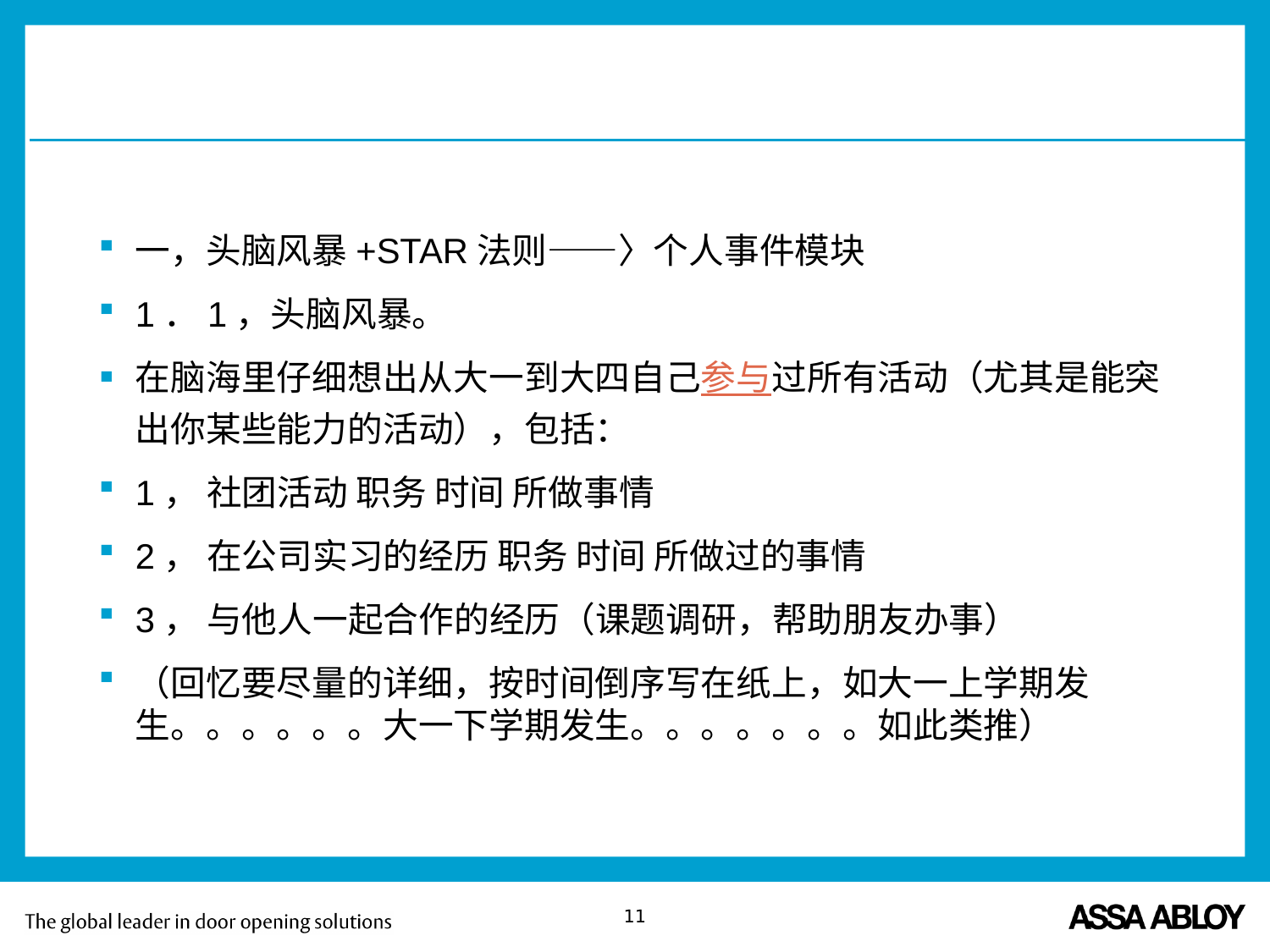

一，头脑风暴+STAR法则——〉个人事件模块
1．1，头脑风暴。
在脑海里仔细想出从大一到大四自己参与过所有活动（尤其是能突出你某些能力的活动），包括：
1， 社团活动 职务 时间 所做事情
2， 在公司实习的经历 职务 时间 所做过的事情
3， 与他人一起合作的经历（课题调研，帮助朋友办事）
（回忆要尽量的详细，按时间倒序写在纸上，如大一上学期发生。。。。。。大一下学期发生。。。。。。。如此类推）

11